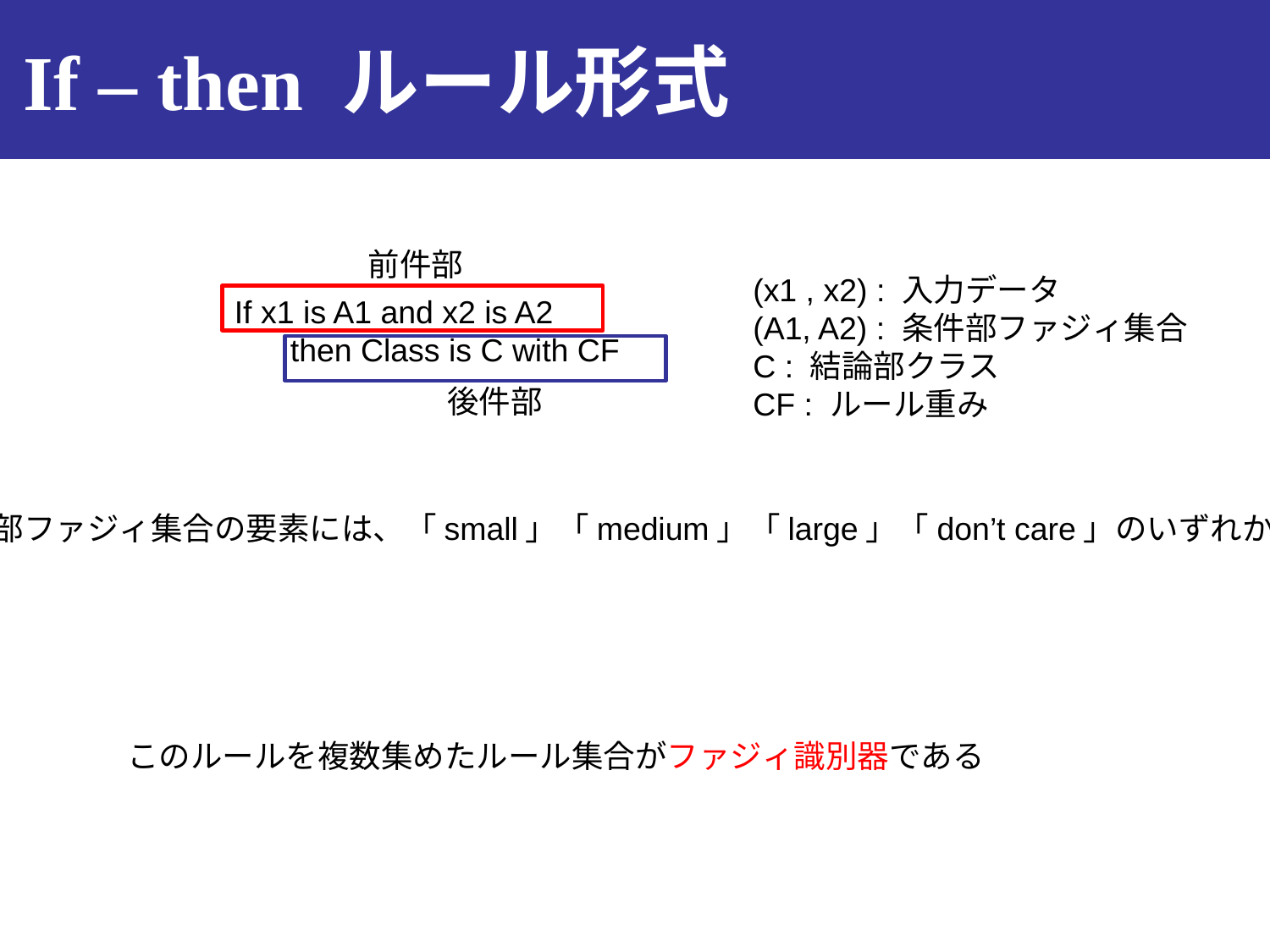

# If – then ルール形式
前件部
(x1 , x2) : 入力データ
(A1, A2) : 条件部ファジィ集合
C : 結論部クラス
CF : ルール重み
        If x1 is A1 and x2 is A2
	then Class is C with CF

後件部
条件部ファジィ集合の要素には、「small」「medium」「large」「don’t care」のいずれかが入る
このルールを複数集めたルール集合がファジィ識別器である